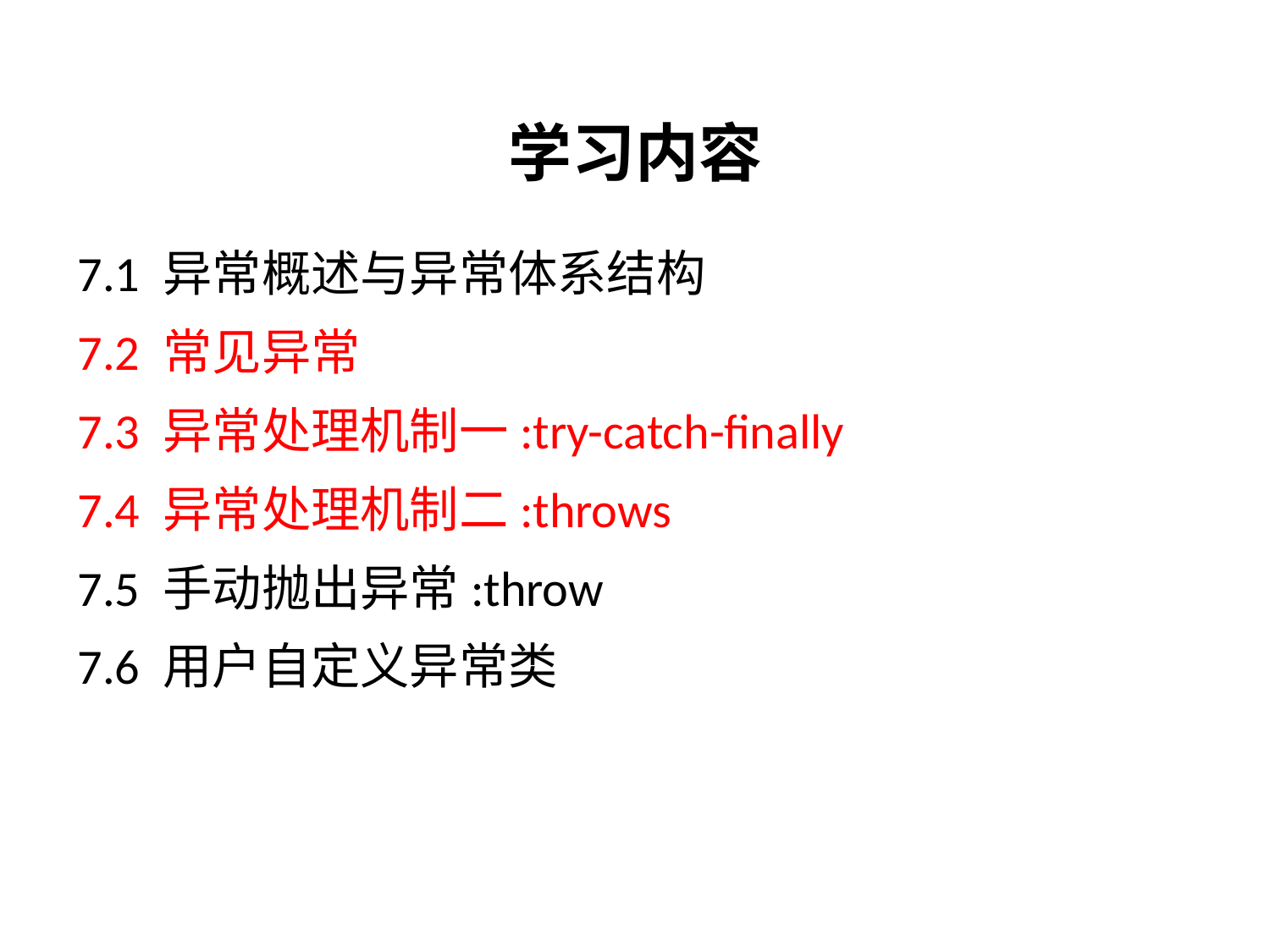

# 学习内容
7.1 异常概述与异常体系结构
7.2 常见异常
7.3 异常处理机制一:try-catch-finally
7.4 异常处理机制二:throws
7.5 手动抛出异常:throw
7.6 用户自定义异常类